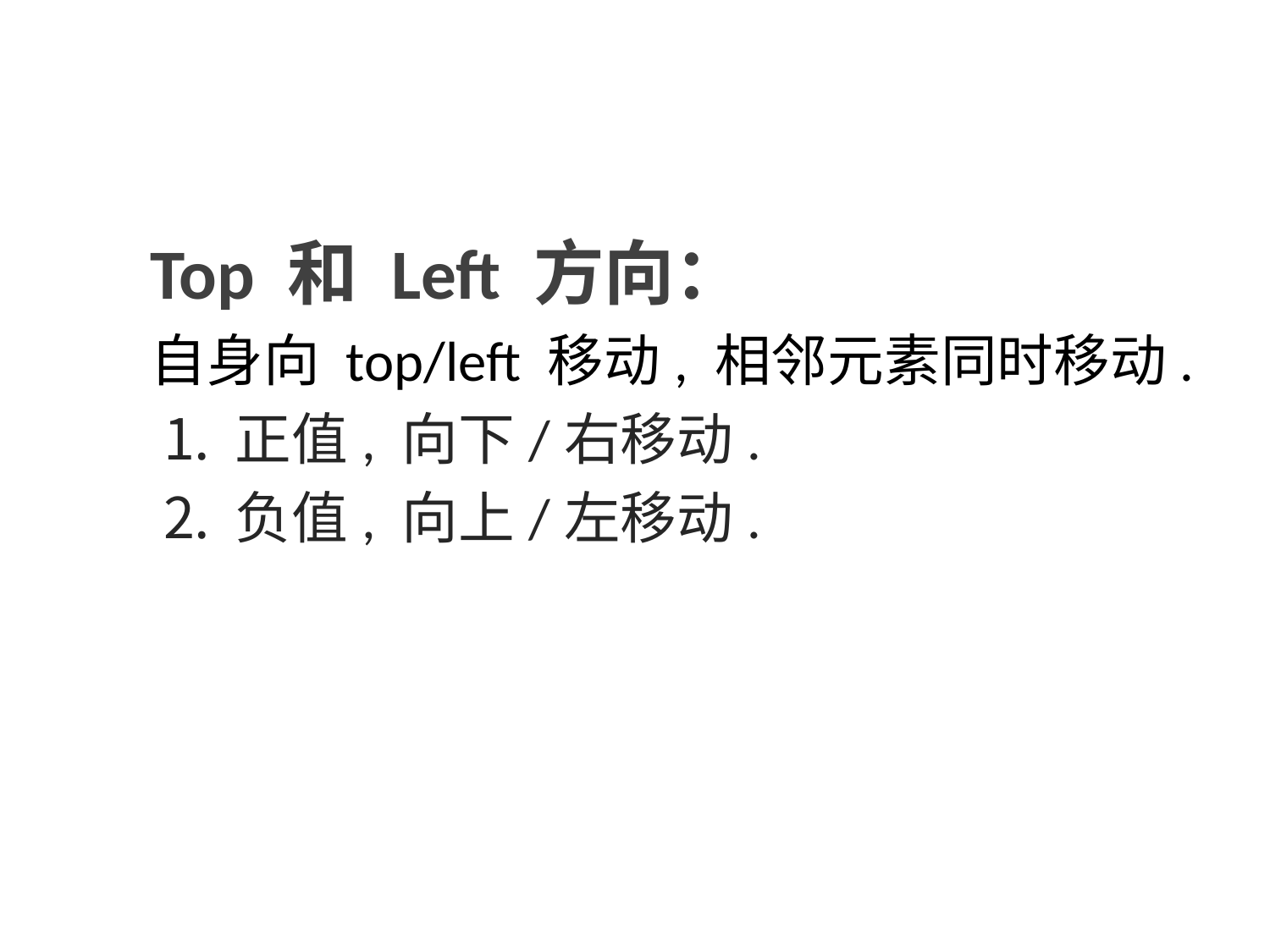

#
Top 和 Left 方向：
自身向 top/left 移动, 相邻元素同时移动.
正值, 向下/右移动.
负值, 向上/左移动.